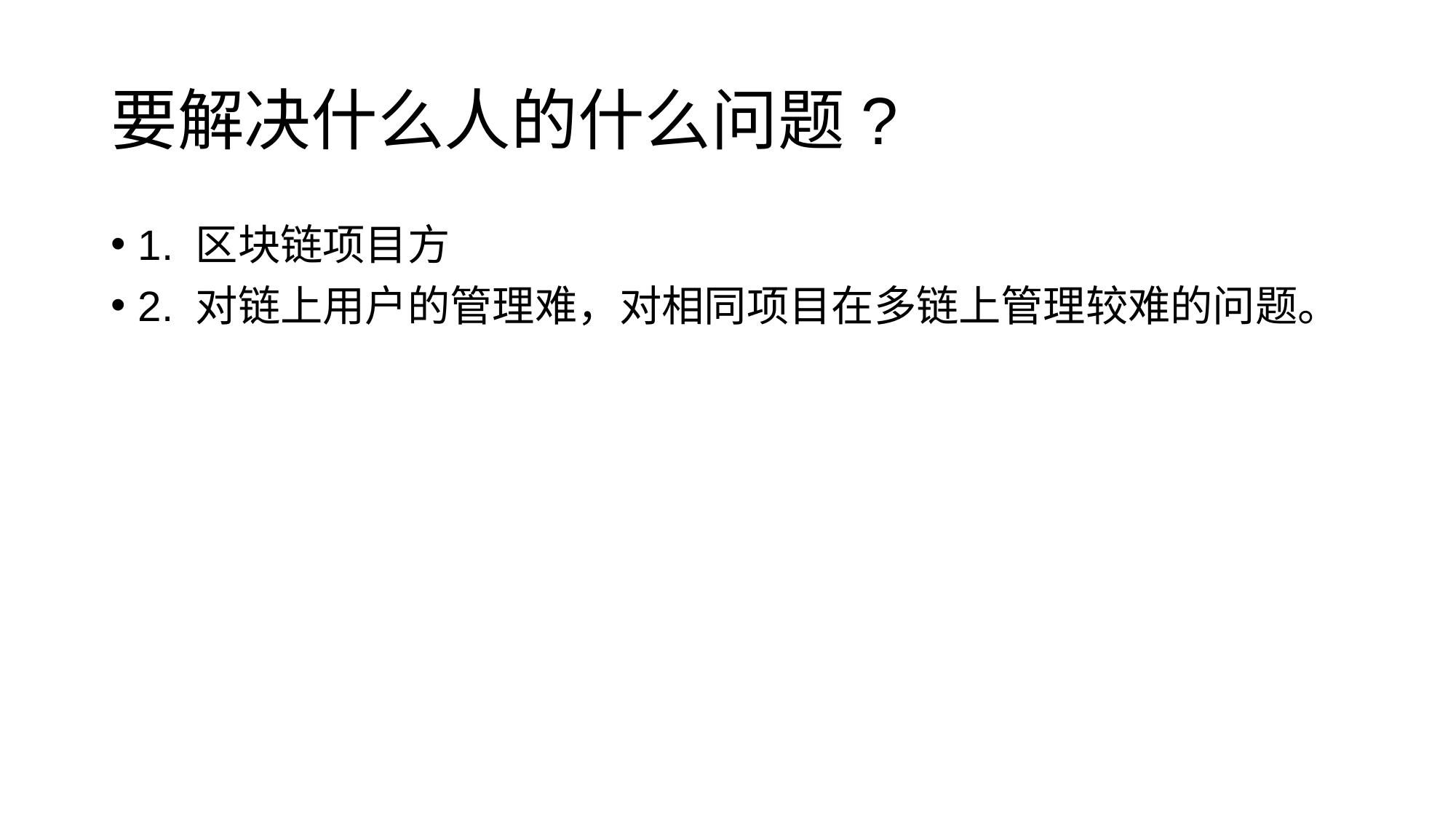

# 要解决什么人的什么问题?
1. 区块链项目方
2. 对链上用户的管理难，对相同项目在多链上管理较难的问题。